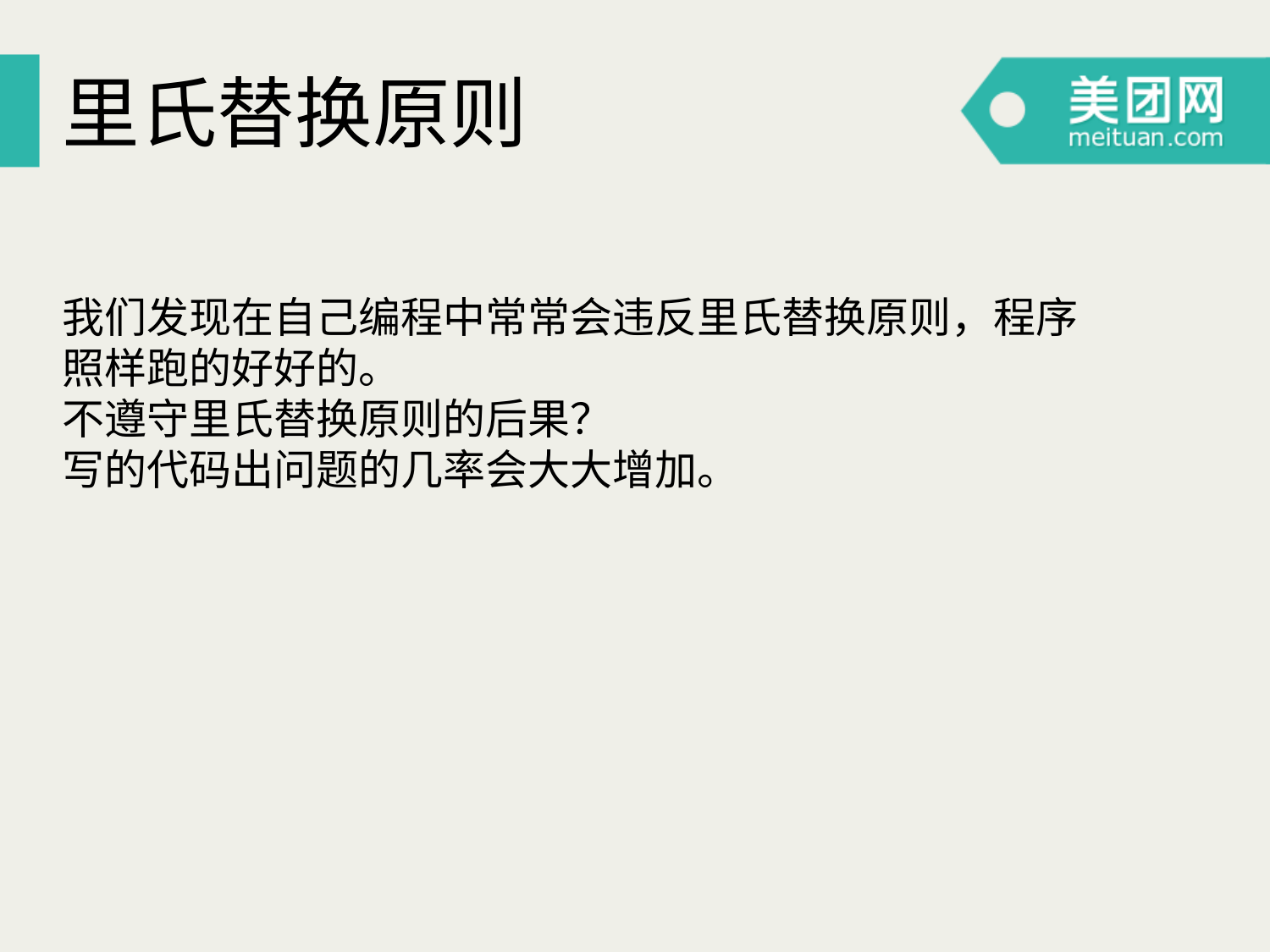

里氏替换原则
我们发现在自己编程中常常会违反里氏替换原则，程序照样跑的好好的。
不遵守里氏替换原则的后果？
写的代码出问题的几率会大大增加。